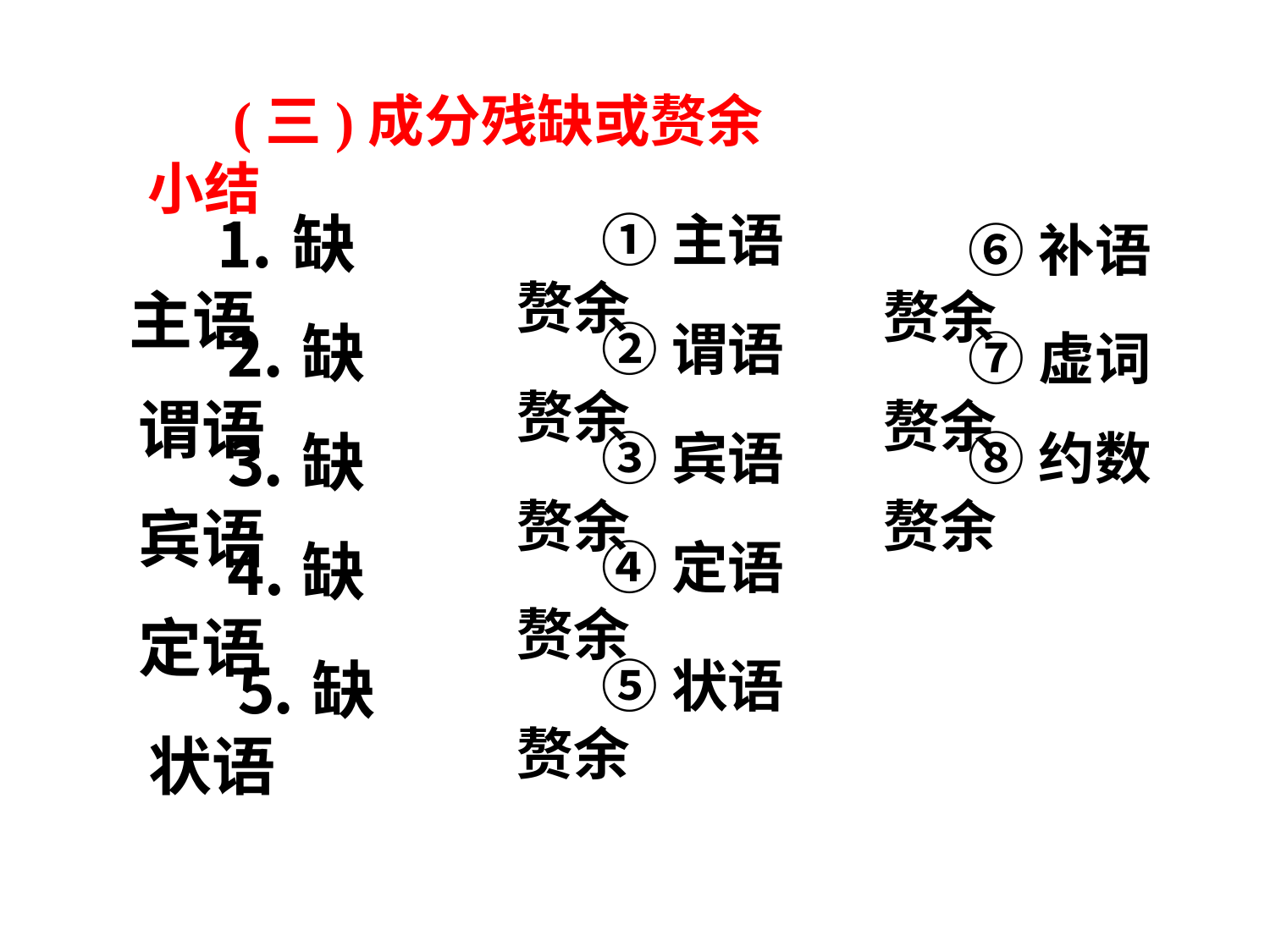

(三)成分残缺或赘余小结
⒈缺主语
①主语赘余
⑥补语赘余
⒉缺谓语
②谓语赘余
⑦虚词赘余
⒊缺宾语
③宾语赘余
⑧约数赘余
⒋缺定语
④定语赘余
⒌缺状语
⑤状语赘余